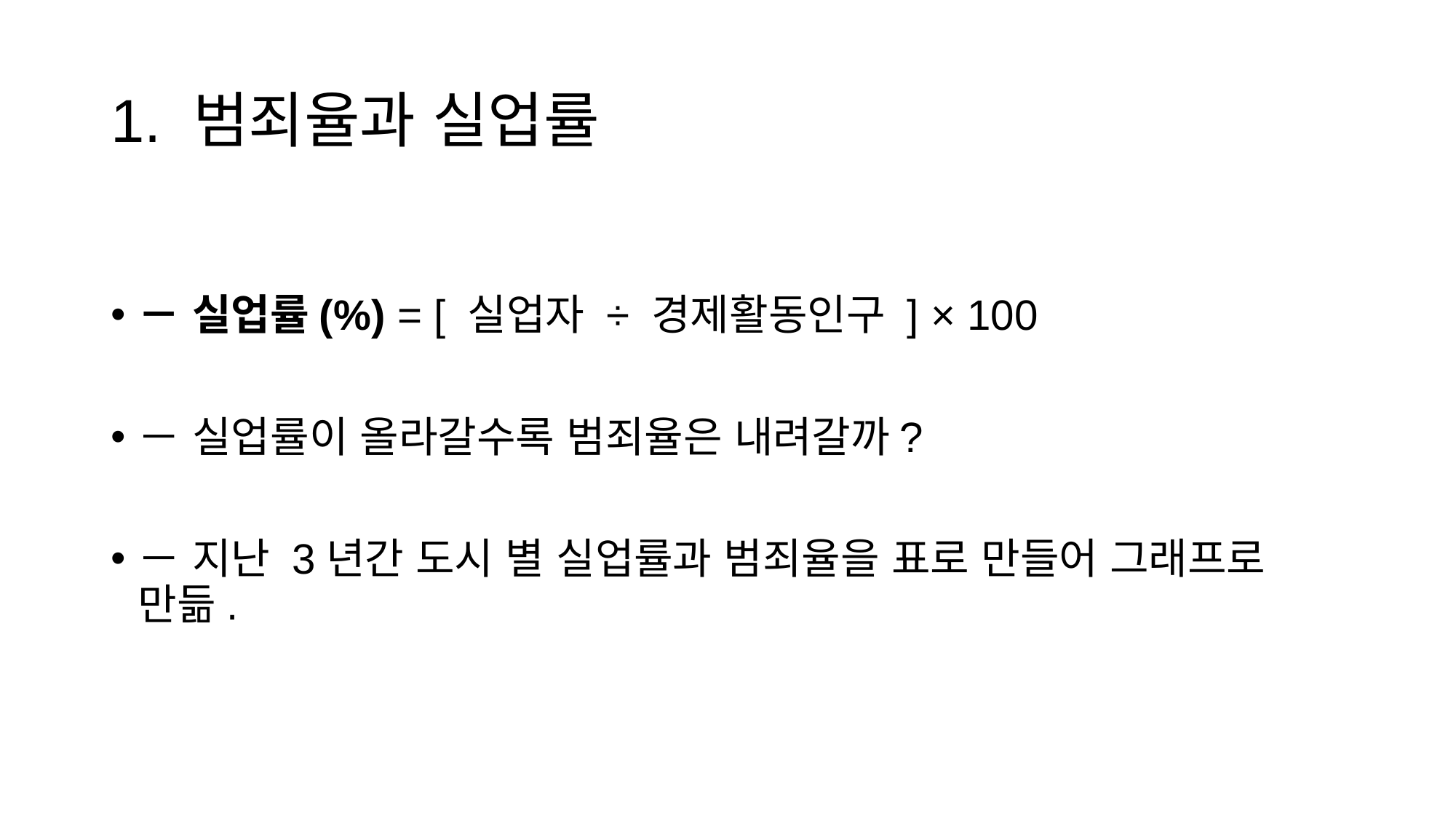

# 1. 범죄율과 실업률
－ 실업률(%) = [ 실업자 ÷ 경제활동인구 ] × 100

－ 실업률이 올라갈수록 범죄율은 내려갈까?

－ 지난 3년간 도시 별 실업률과 범죄율을 표로 만들어 그래프로 만듦.